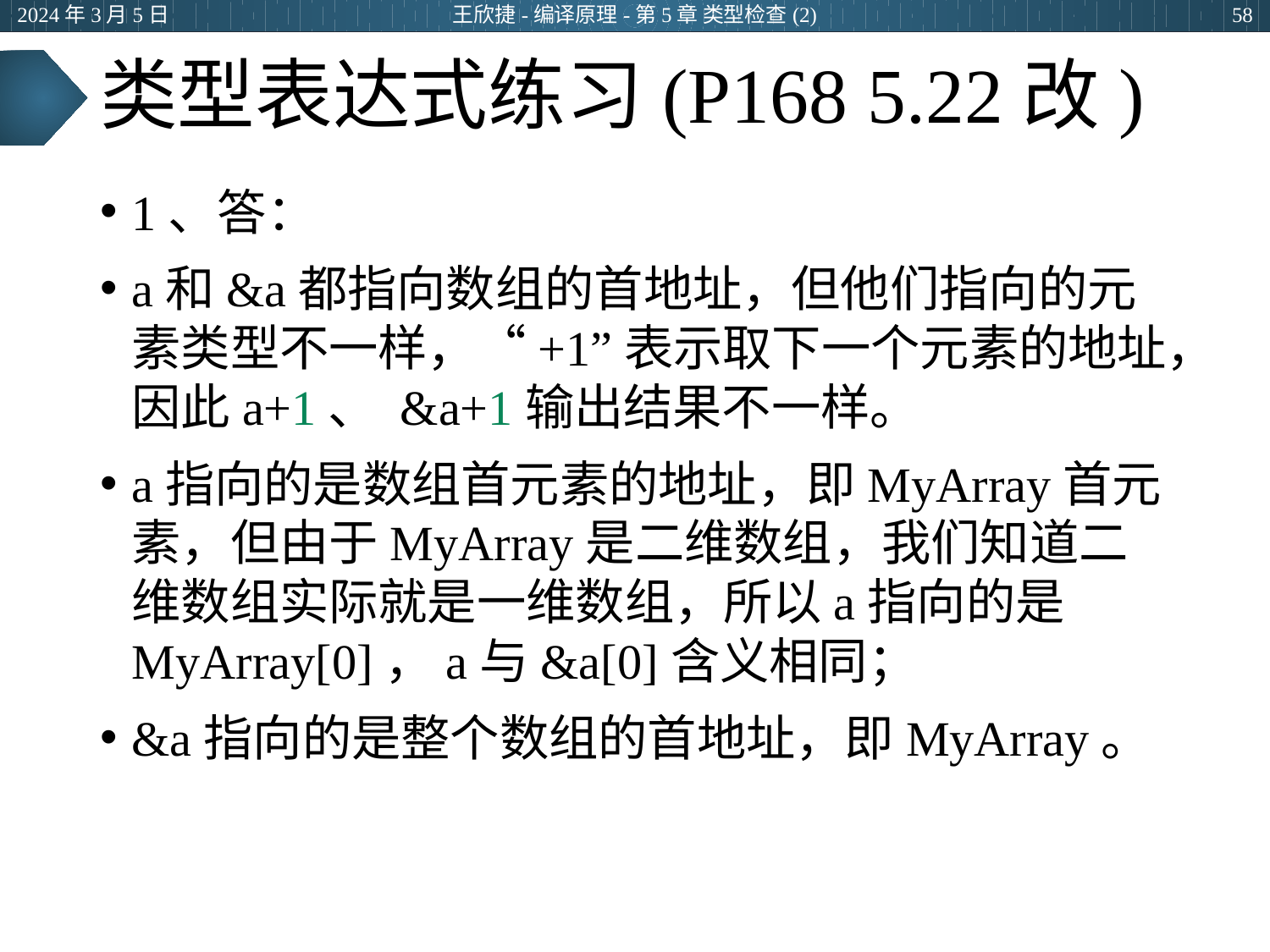

2024年3月5日
王欣捷-编译原理-第5章 类型检查(2)
58
# 类型表达式练习(P168 5.22改)
1、答：
a和&a都指向数组的首地址，但他们指向的元素类型不一样，“+1”表示取下一个元素的地址，因此a+1、 &a+1输出结果不一样。
a指向的是数组首元素的地址，即MyArray首元素，但由于MyArray是二维数组，我们知道二维数组实际就是一维数组，所以a指向的是MyArray[0]，a与&a[0]含义相同；
&a指向的是整个数组的首地址，即MyArray。